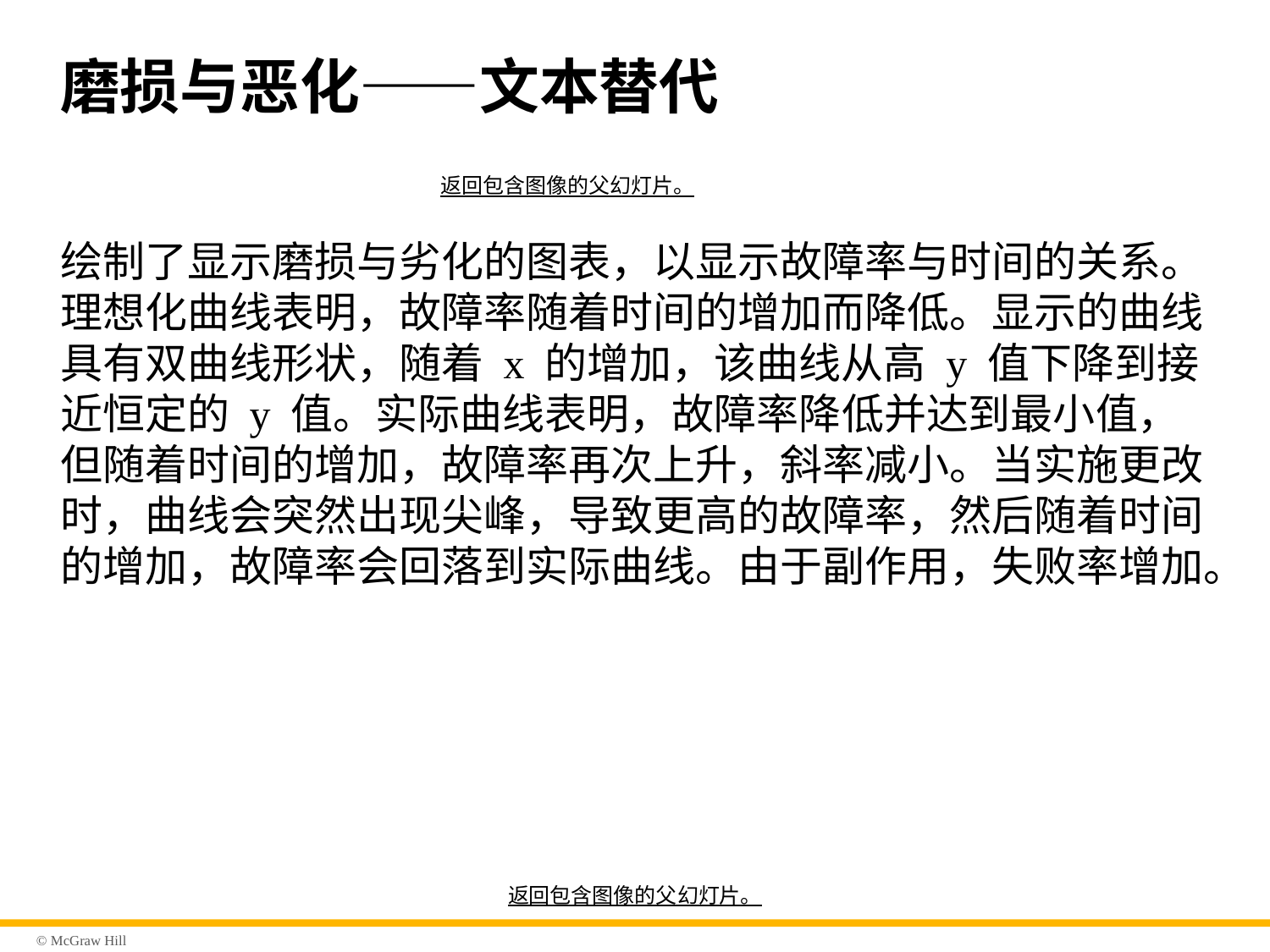

# 磨损与恶化——文本替代
返回包含图像的父幻灯片。
绘制了显示磨损与劣化的图表，以显示故障率与时间的关系。理想化曲线表明，故障率随着时间的增加而降低。显示的曲线具有双曲线形状，随着 x 的增加，该曲线从高 y 值下降到接近恒定的 y 值。实际曲线表明，故障率降低并达到最小值，但随着时间的增加，故障率再次上升，斜率减小。当实施更改时，曲线会突然出现尖峰，导致更高的故障率，然后随着时间的增加，故障率会回落到实际曲线。由于副作用，失败率增加。
返回包含图像的父幻灯片。
23